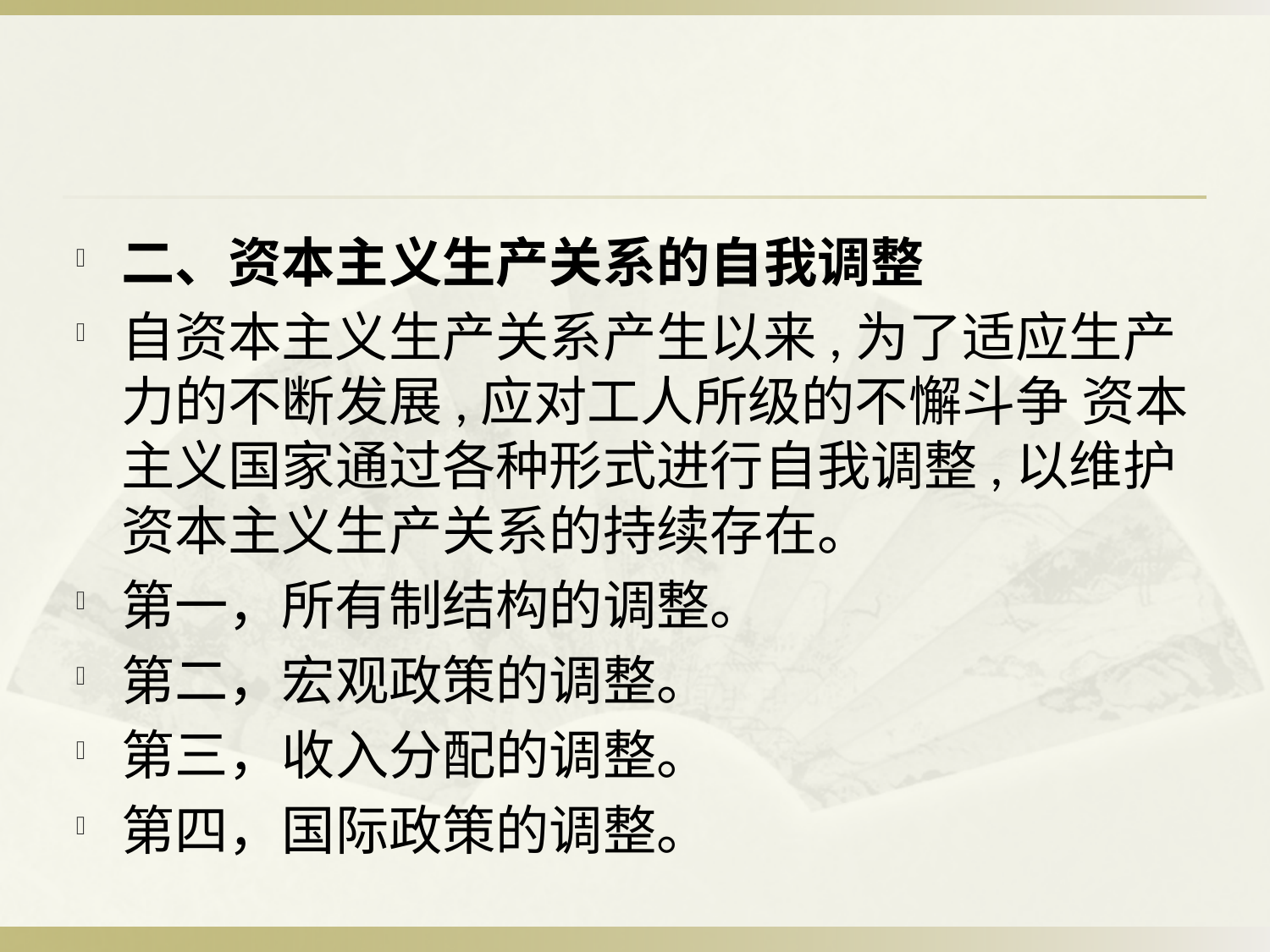

#
二、资本主义生产关系的自我调整
自资本主义生产关系产生以来,为了适应生产力的不断发展,应对工人所级的不懈斗争 资本主义国家通过各种形式进行自我调整,以维护资本主义生产关系的持续存在。
第一，所有制结构的调整。
第二，宏观政策的调整。
第三，收入分配的调整。
第四，国际政策的调整。